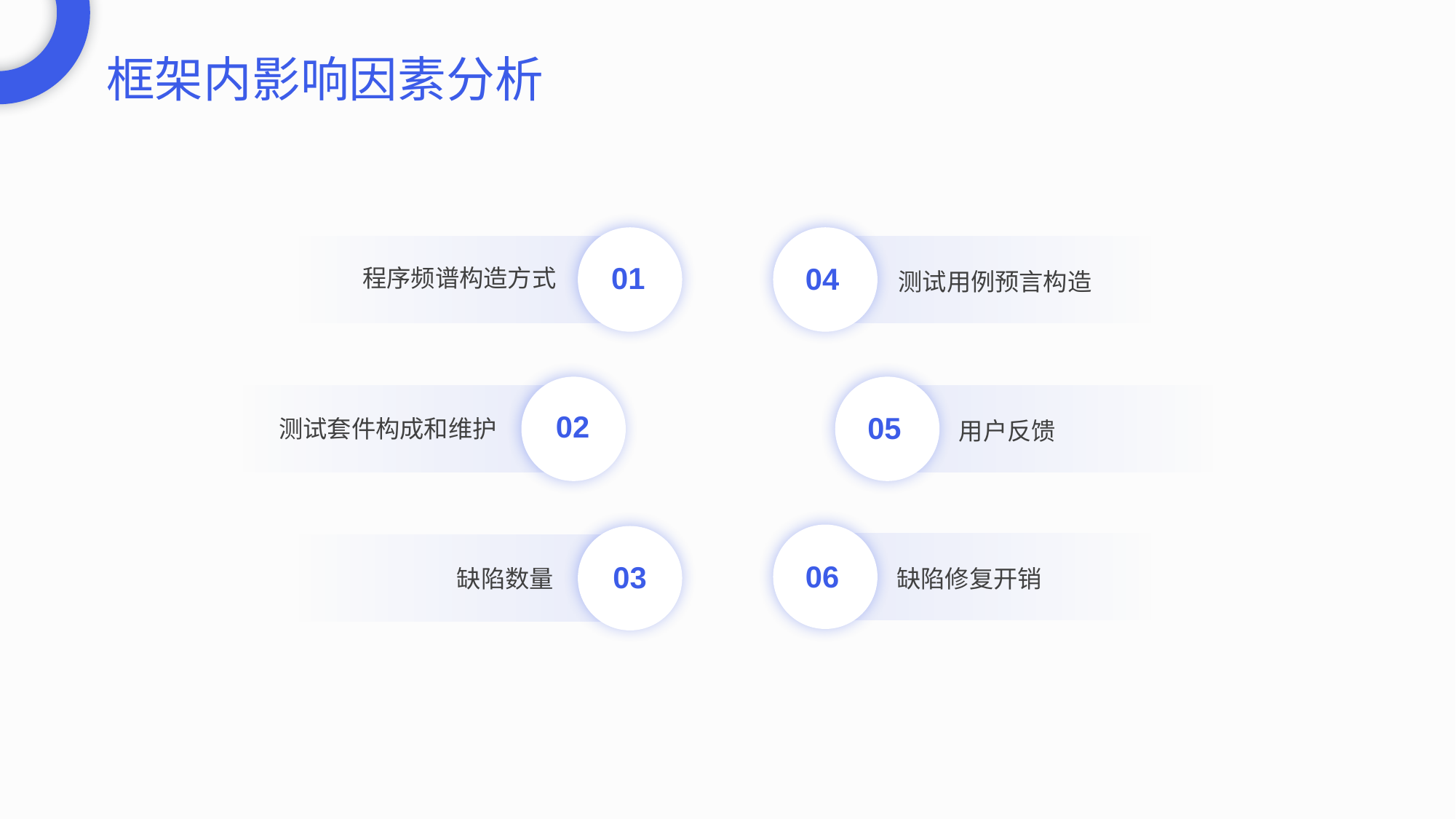

框架内影响因素分析

01
程序频谱构造方式

04
测试用例预言构造

02
测试套件构成和维护

05
用户反馈

06
缺陷修复开销

03
缺陷数量